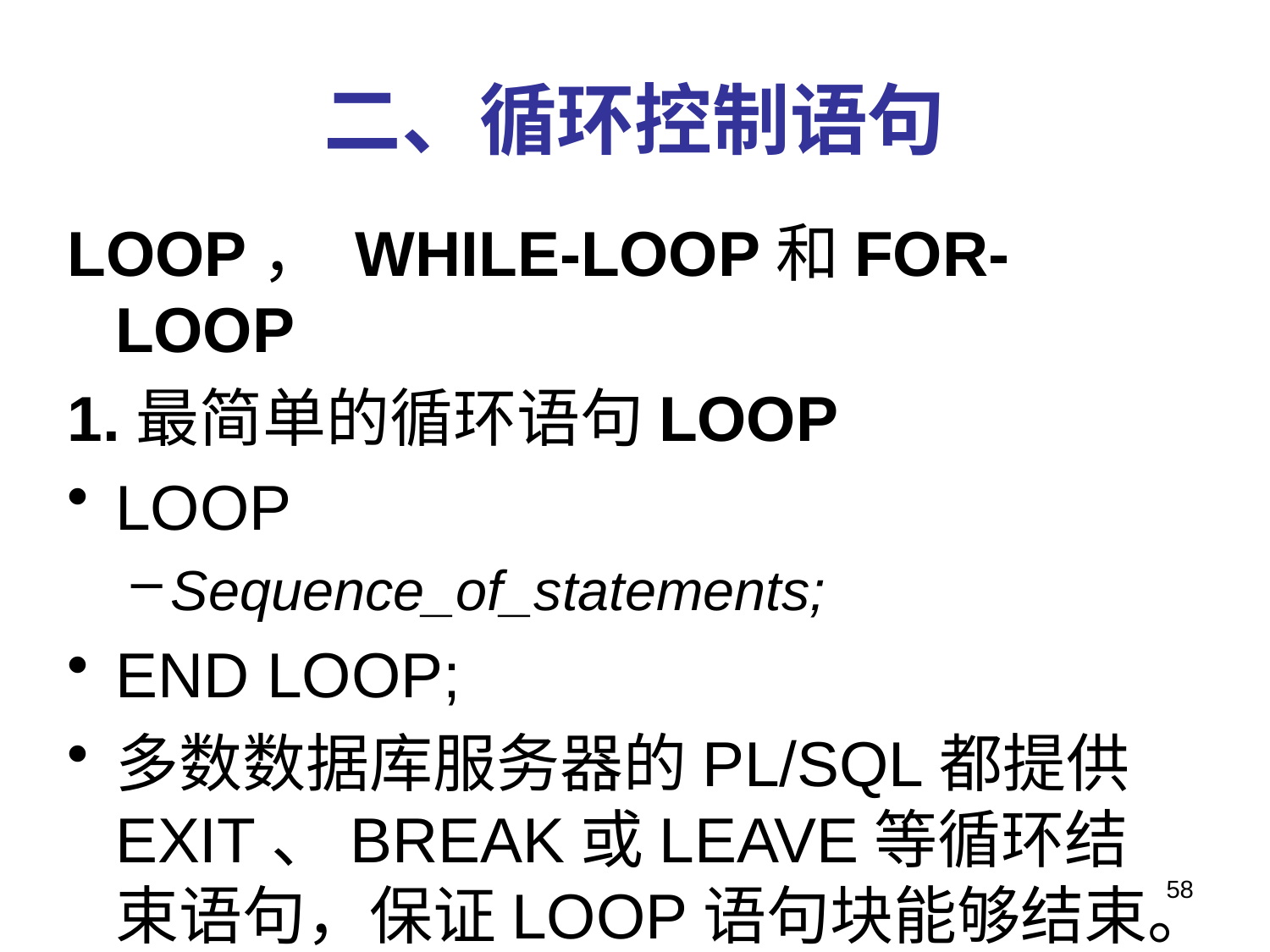

# 二、循环控制语句
LOOP， WHILE-LOOP和FOR-LOOP
1.最简单的循环语句LOOP
LOOP
Sequence_of_statements;
END LOOP;
多数数据库服务器的PL/SQL都提供EXIT、BREAK或LEAVE等循环结束语句，保证LOOP语句块能够结束。

58